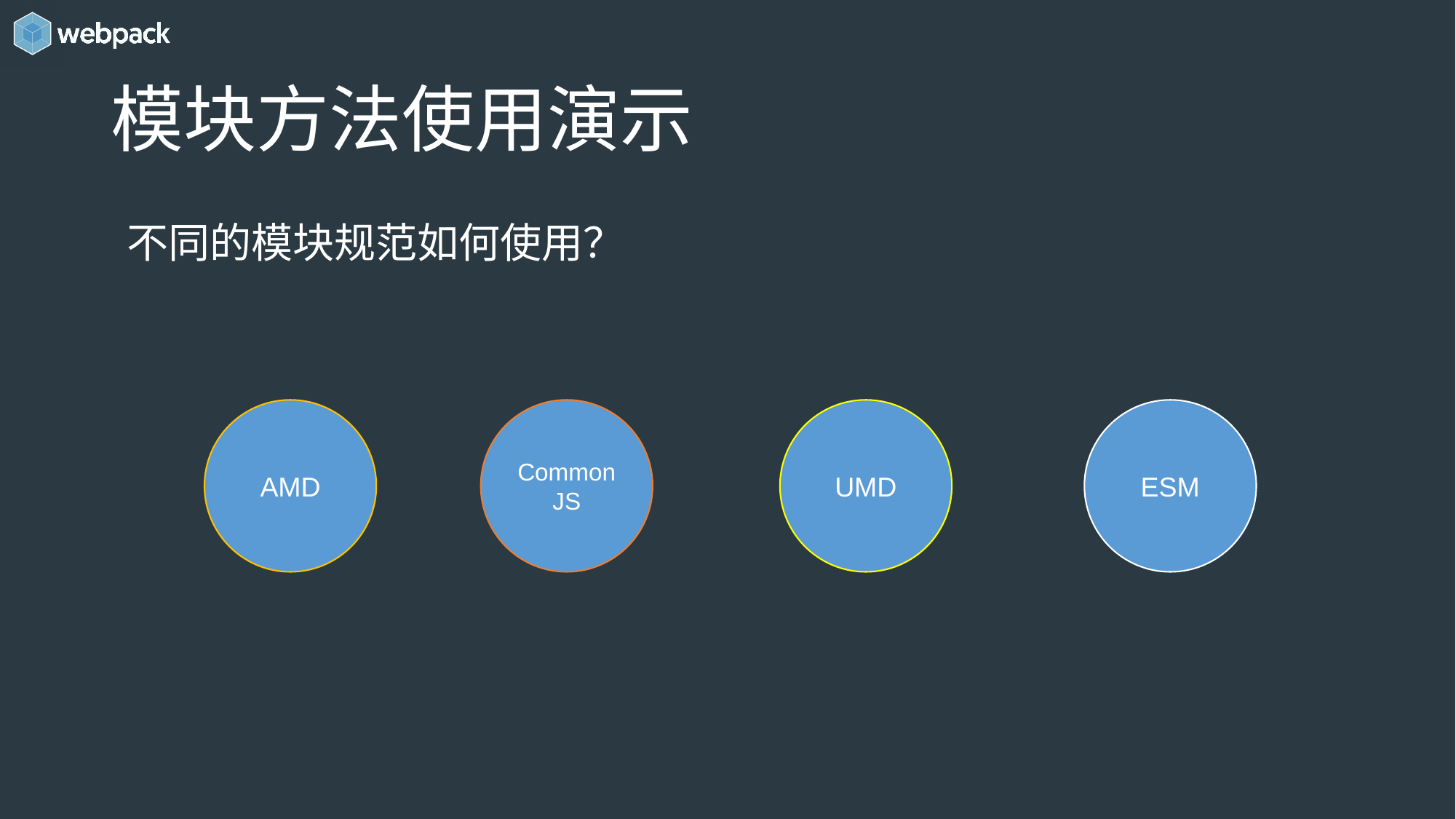

# 模块方法使用演示
不同的模块规范如何使用？
AMD
Common
JS
UMD
ESM